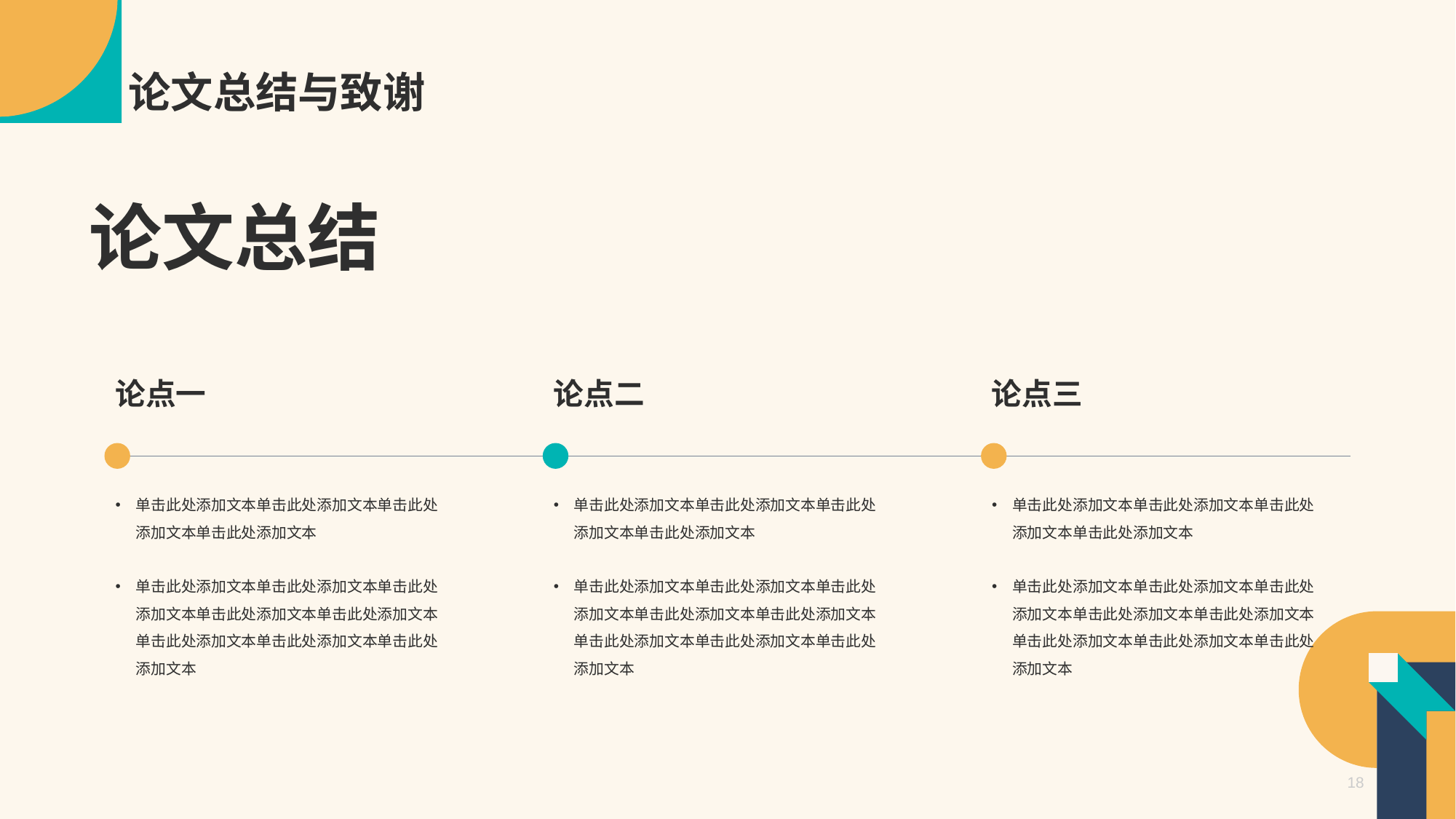

# 论文总结与致谢
论文总结
论点一
单击此处添加文本单击此处添加文本单击此处添加文本单击此处添加文本

单击此处添加文本单击此处添加文本单击此处添加文本单击此处添加文本单击此处添加文本单击此处添加文本单击此处添加文本单击此处添加文本

论点二
单击此处添加文本单击此处添加文本单击此处添加文本单击此处添加文本

单击此处添加文本单击此处添加文本单击此处添加文本单击此处添加文本单击此处添加文本单击此处添加文本单击此处添加文本单击此处添加文本

论点三
单击此处添加文本单击此处添加文本单击此处添加文本单击此处添加文本

单击此处添加文本单击此处添加文本单击此处添加文本单击此处添加文本单击此处添加文本单击此处添加文本单击此处添加文本单击此处添加文本

18